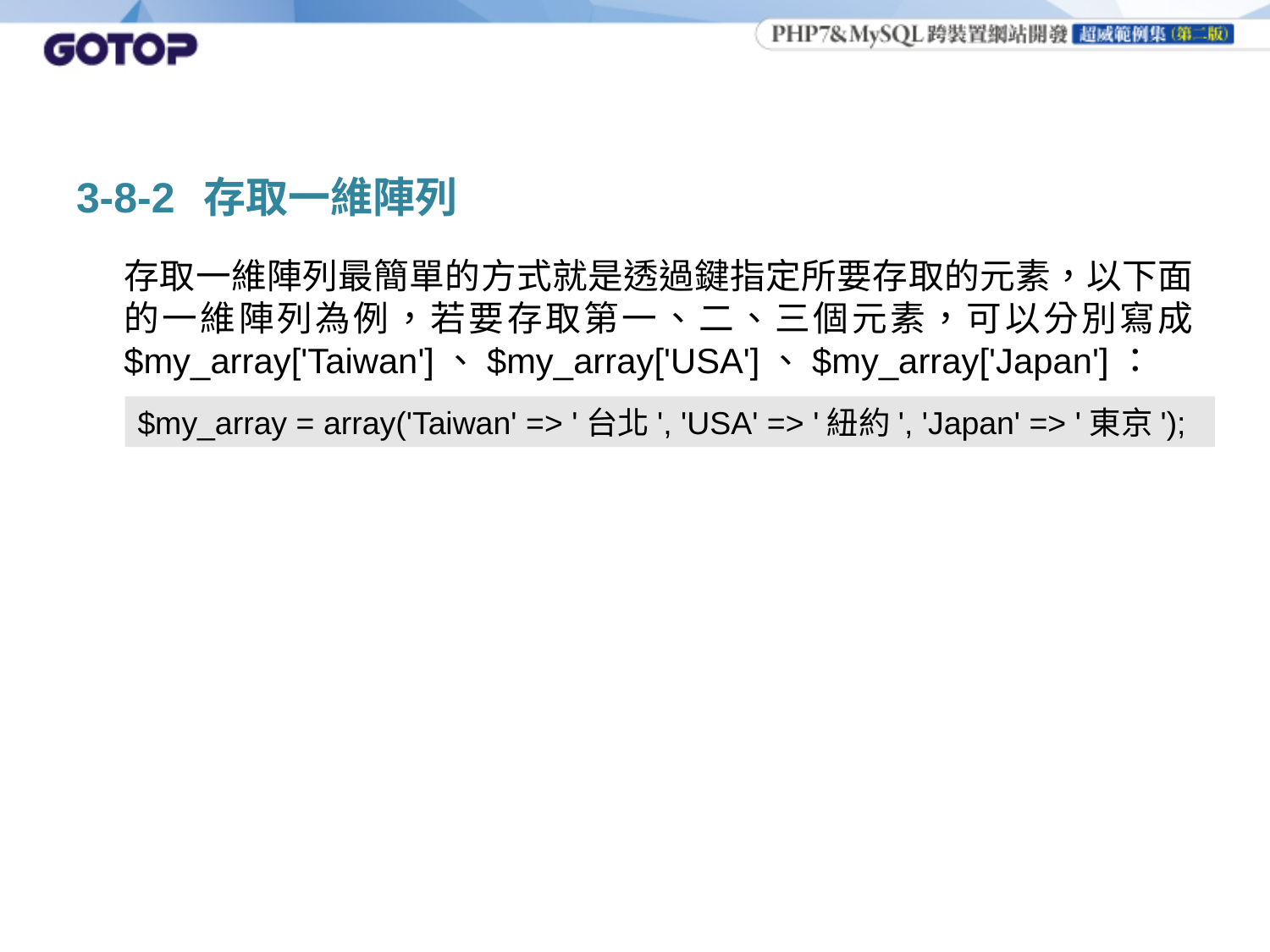

# 3-8-2	存取一維陣列
	存取一維陣列最簡單的方式就是透過鍵指定所要存取的元素，以下面的一維陣列為例，若要存取第一、二、三個元素，可以分別寫成 $my_array['Taiwan']、$my_array['USA']、$my_array['Japan']：

$my_array = array('Taiwan' => '台北', 'USA' => '紐約', 'Japan' => '東京');